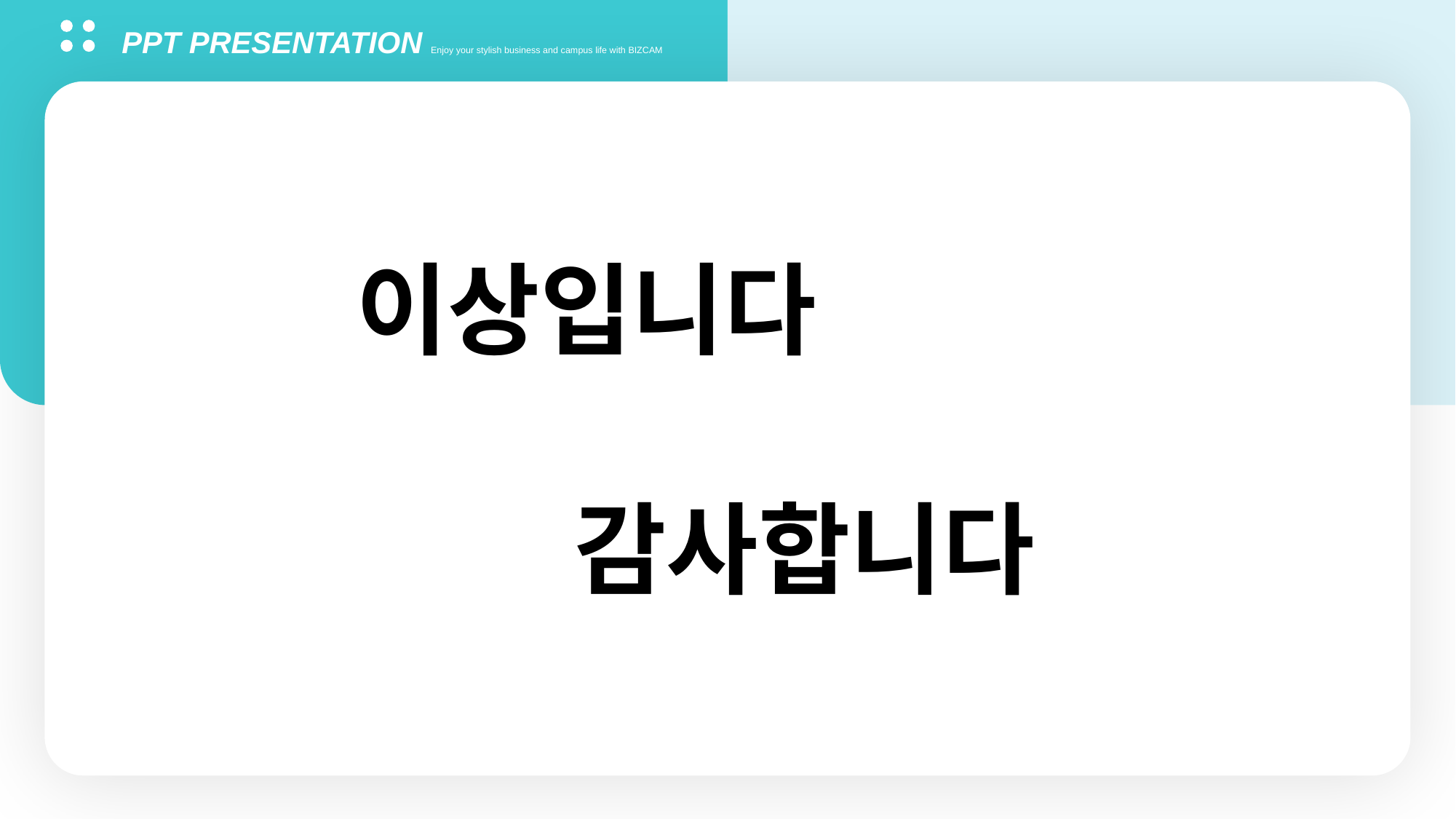

PPT PRESENTATION Enjoy your stylish business and campus life with BIZCAM

이상입니다

		감사합니다